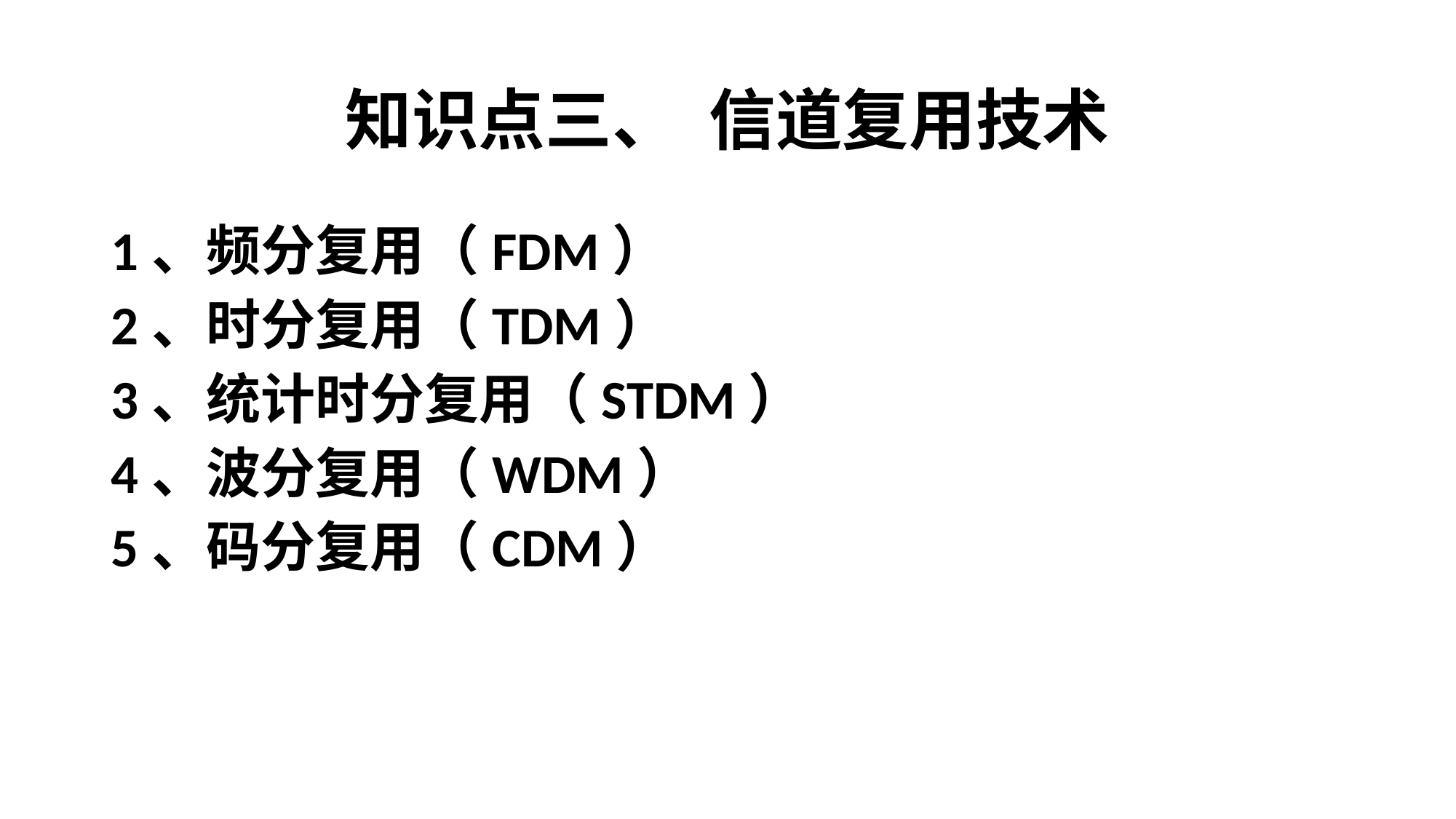

# 知识点三、  信道复用技术
1、频分复用（FDM）
2、时分复用（TDM）
3、统计时分复用（STDM）
4、波分复用（WDM）
5、码分复用（CDM）